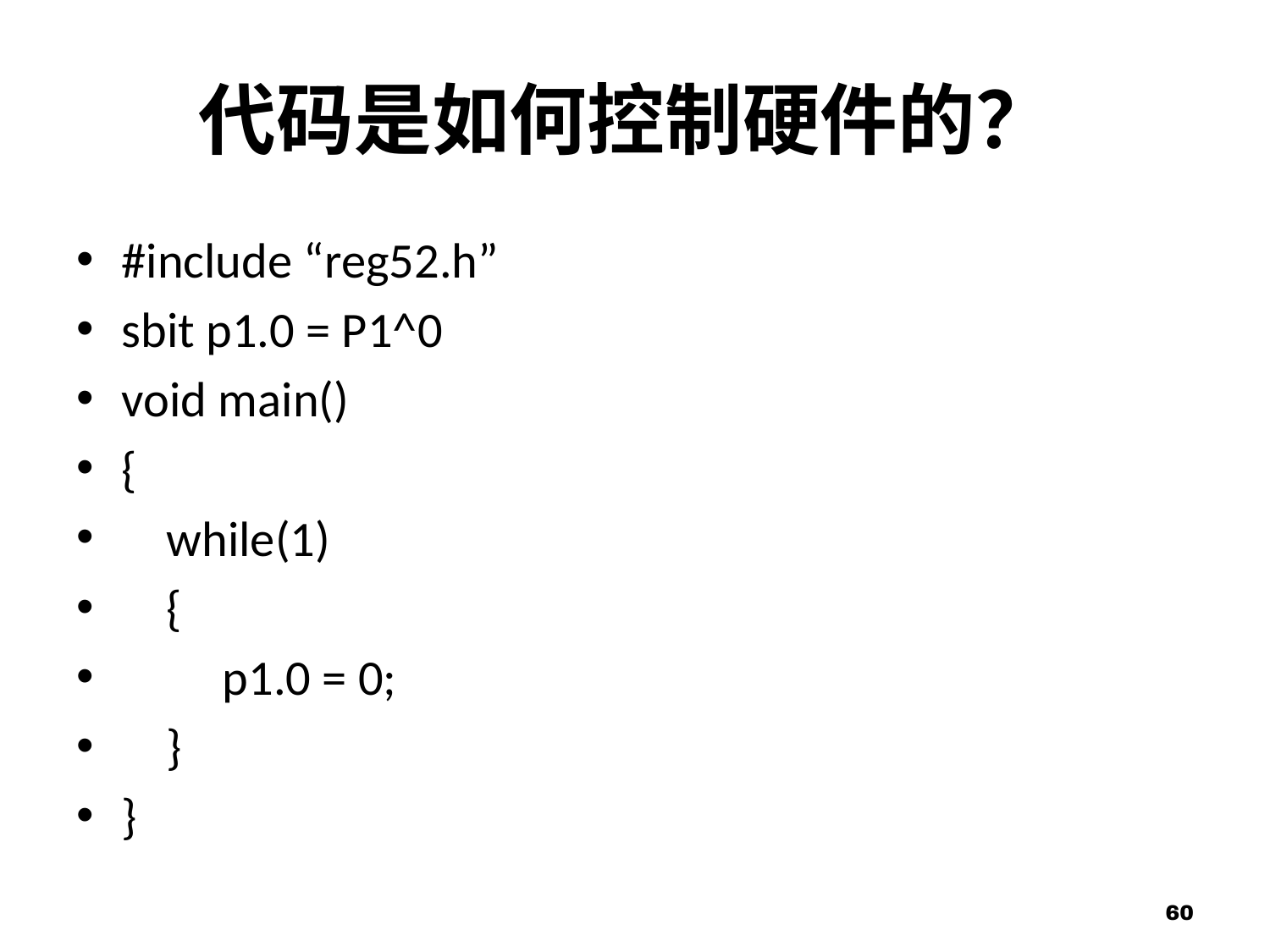

# 代码是如何控制硬件的？
#include “reg52.h”
sbit p1.0 = P1^0
void main()
{
    while(1)
    {
         p1.0 = 0;
    }
}
60